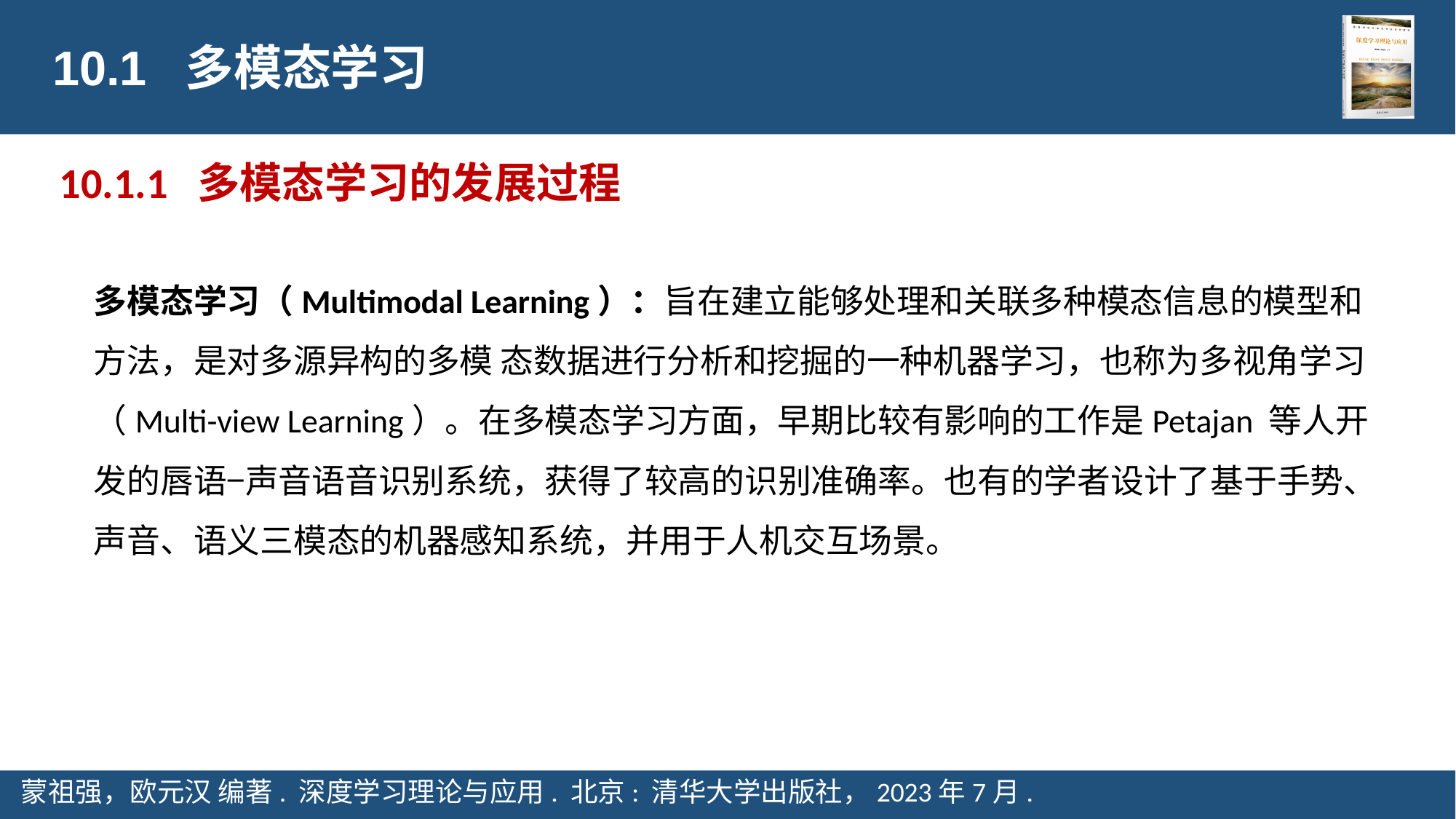

10.1  多模态学习
10.1.1  多模态学习的发展过程
多模态学习（Multimodal Learning）：旨在建立能够处理和关联多种模态信息的模型和方法，是对多源异构的多模 态数据进行分析和挖掘的一种机器学习，也称为多视角学习（Multi-view Learning）。在多模态学习方面，早期比较有影响的工作是Petajan 等人开发的唇语−声音语音识别系统，获得了较高的识别准确率。也有的学者设计了基于手势、声音、语义三模态的机器感知系统，并用于人机交互场景。